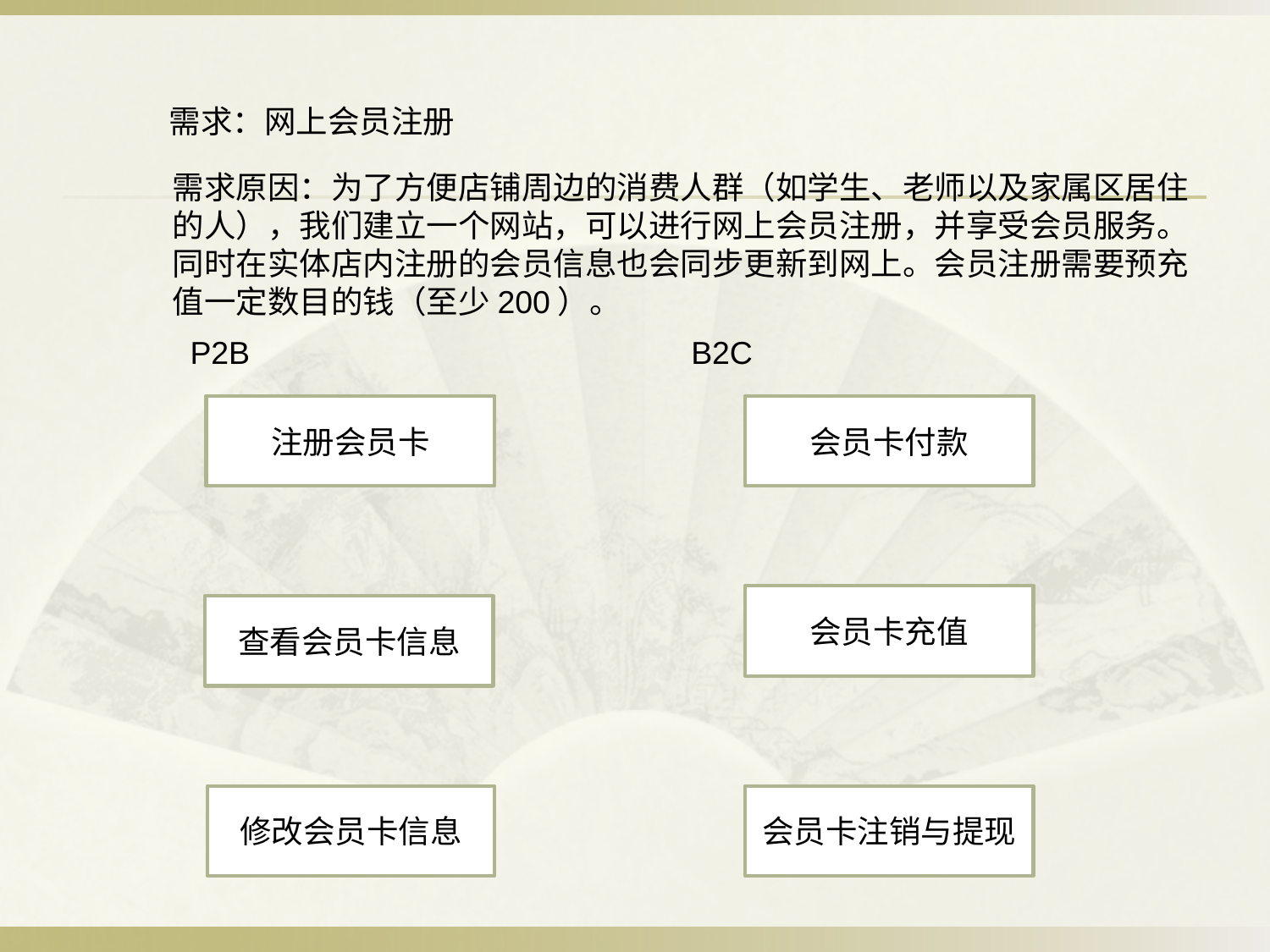

需求：网上会员注册
需求原因：为了方便店铺周边的消费人群（如学生、老师以及家属区居住
的人），我们建立一个网站，可以进行网上会员注册，并享受会员服务。
同时在实体店内注册的会员信息也会同步更新到网上。会员注册需要预充
值一定数目的钱（至少200）。
P2B
B2C
注册会员卡
会员卡付款
会员卡充值
查看会员卡信息
修改会员卡信息
会员卡注销与提现